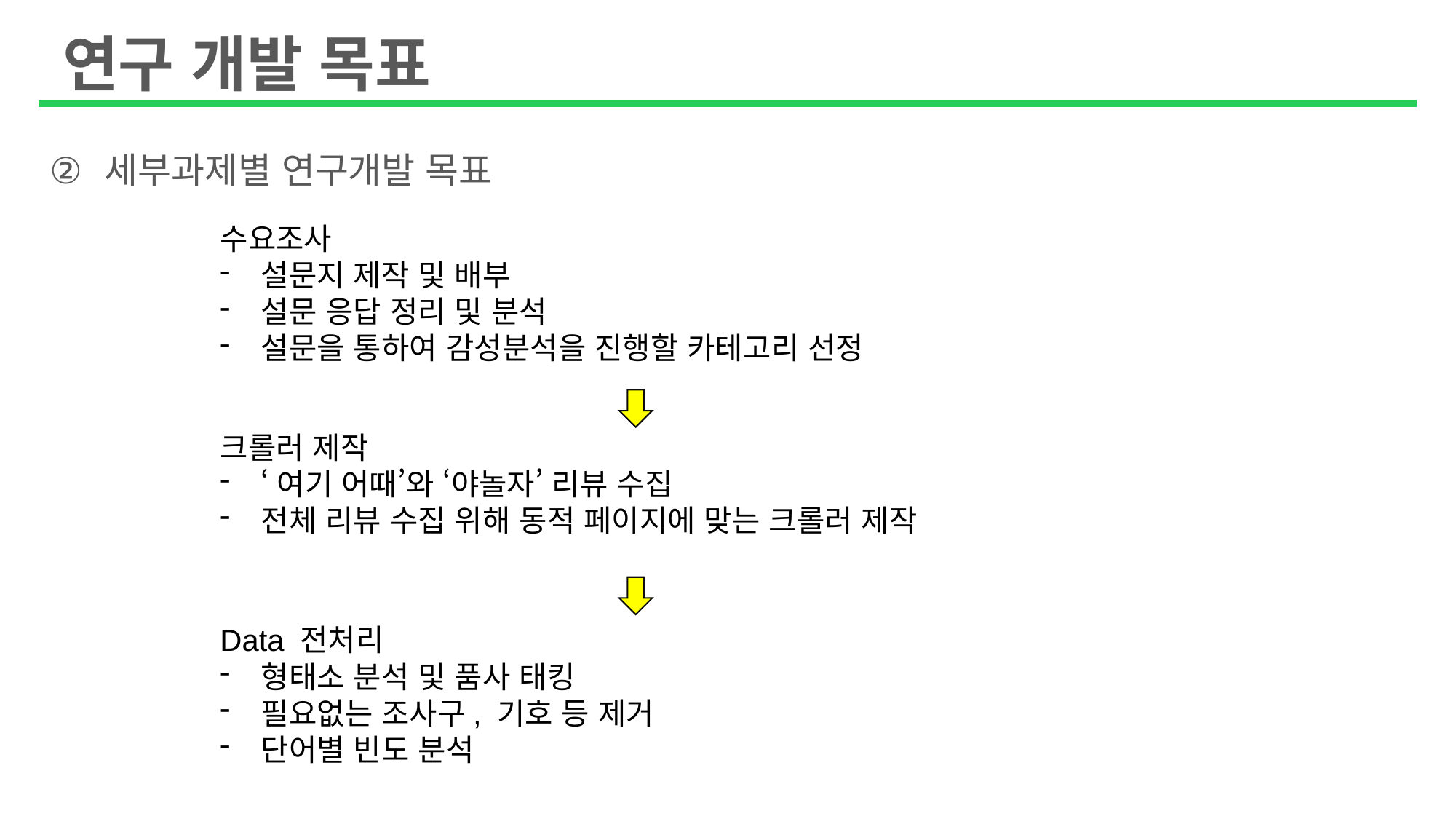

연구 개발 목표
세부과제별 연구개발 목표
수요조사
설문지 제작 및 배부
설문 응답 정리 및 분석
설문을 통하여 감성분석을 진행할 카테고리 선정

크롤러 제작
‘여기 어때’와 ‘야놀자’ 리뷰 수집
전체 리뷰 수집 위해 동적 페이지에 맞는 크롤러 제작

Data 전처리
형태소 분석 및 품사 태킹
필요없는 조사구, 기호 등 제거
단어별 빈도 분석